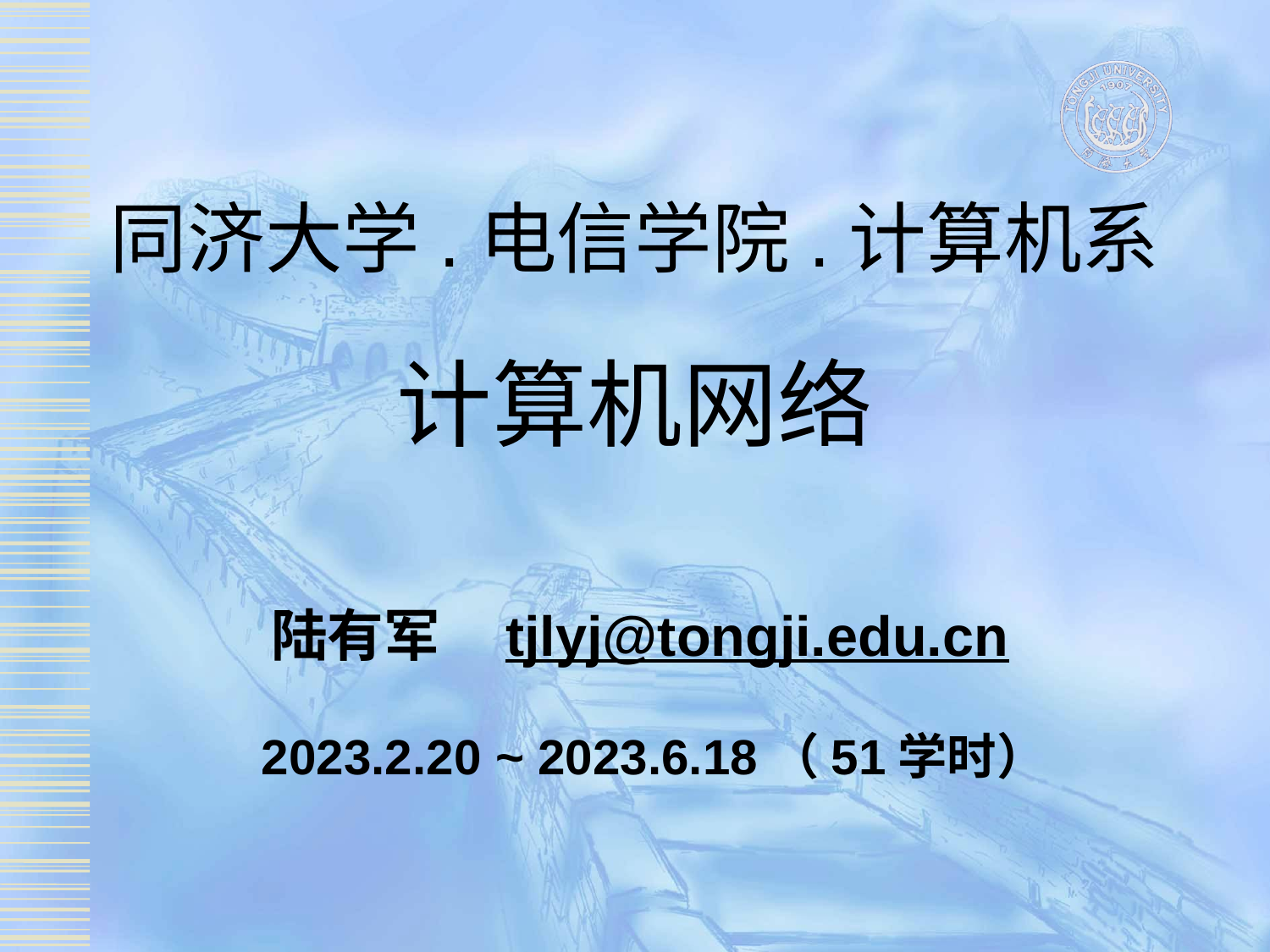

# 同济大学.电信学院.计算机系 计算机网络
陆有军    tjlyj@tongji.edu.cn
  2023.2.20 ~ 2023.6.18（51学时）